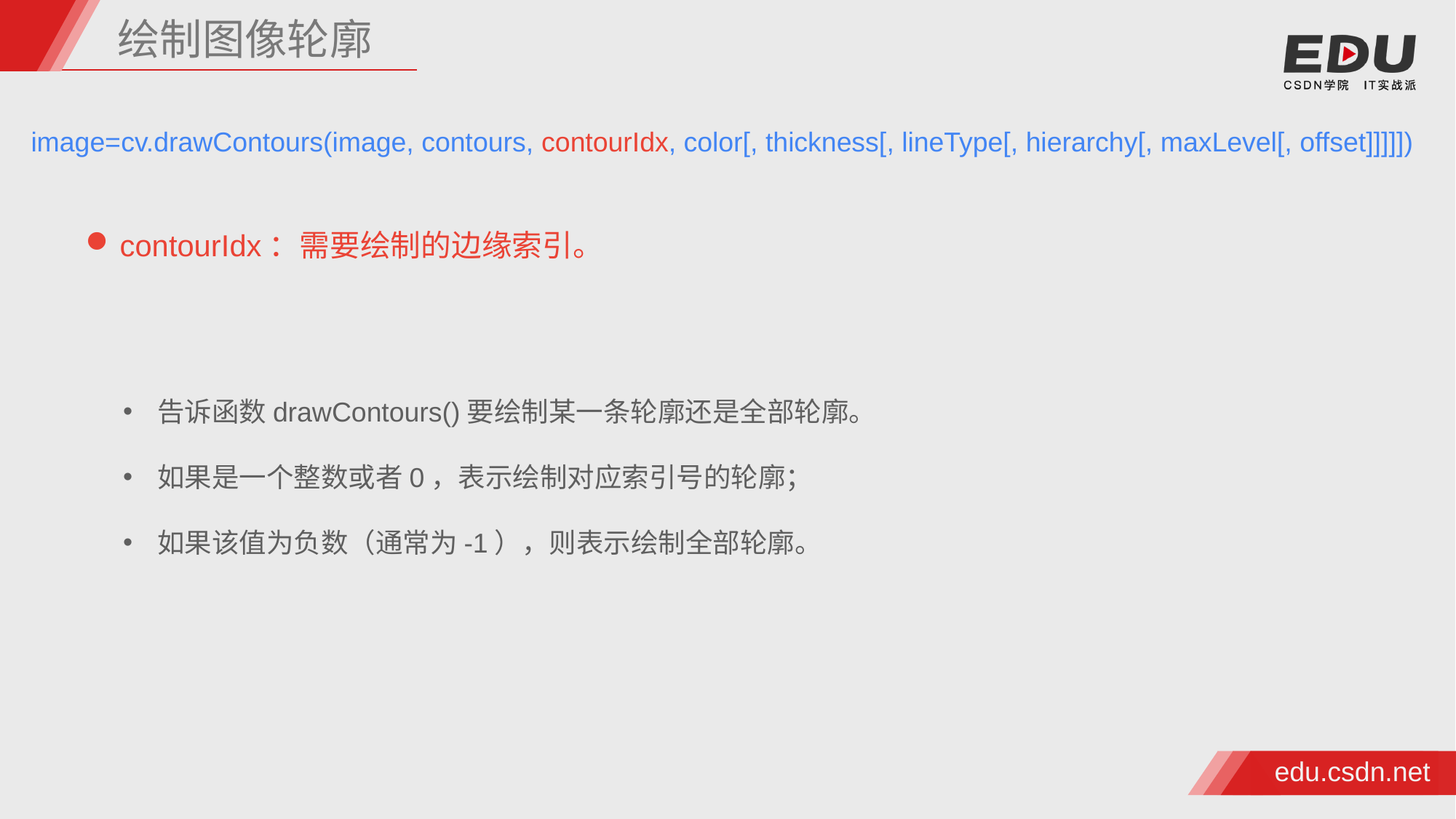

绘制图像轮廓

image=cv.drawContours(image, contours, contourIdx, color[, thickness[, lineType[, hierarchy[, maxLevel[, offset]]]]])
contourIdx：需要绘制的边缘索引。
告诉函数drawContours()要绘制某一条轮廓还是全部轮廓。
如果是一个整数或者0，表示绘制对应索引号的轮廓；
如果该值为负数（通常为-1），则表示绘制全部轮廓。